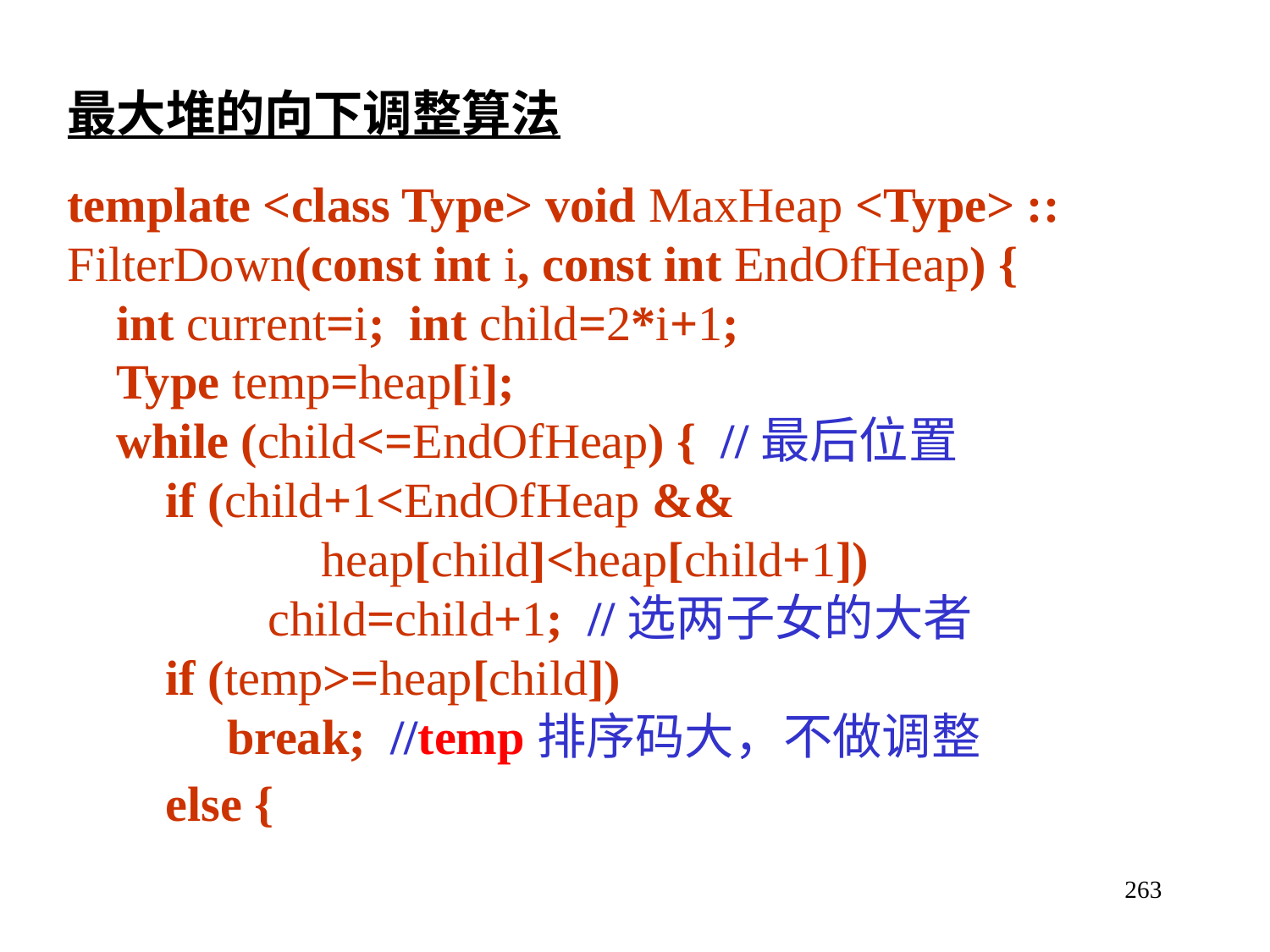

最大堆的向下调整算法
template <class Type> void MaxHeap <Type> ::
FilterDown(const int i, const int EndOfHeap) {
    int current=i;  int child=2*i+1;
    Type temp=heap[i];
    while (child<=EndOfHeap) {  //最后位置
        if (child+1<EndOfHeap &&
	   	heap[child]<heap[child+1])
 	      child=child+1;  //选两子女的大者
        if (temp>=heap[child])
             break;  //temp排序码大，不做调整
        else {
263